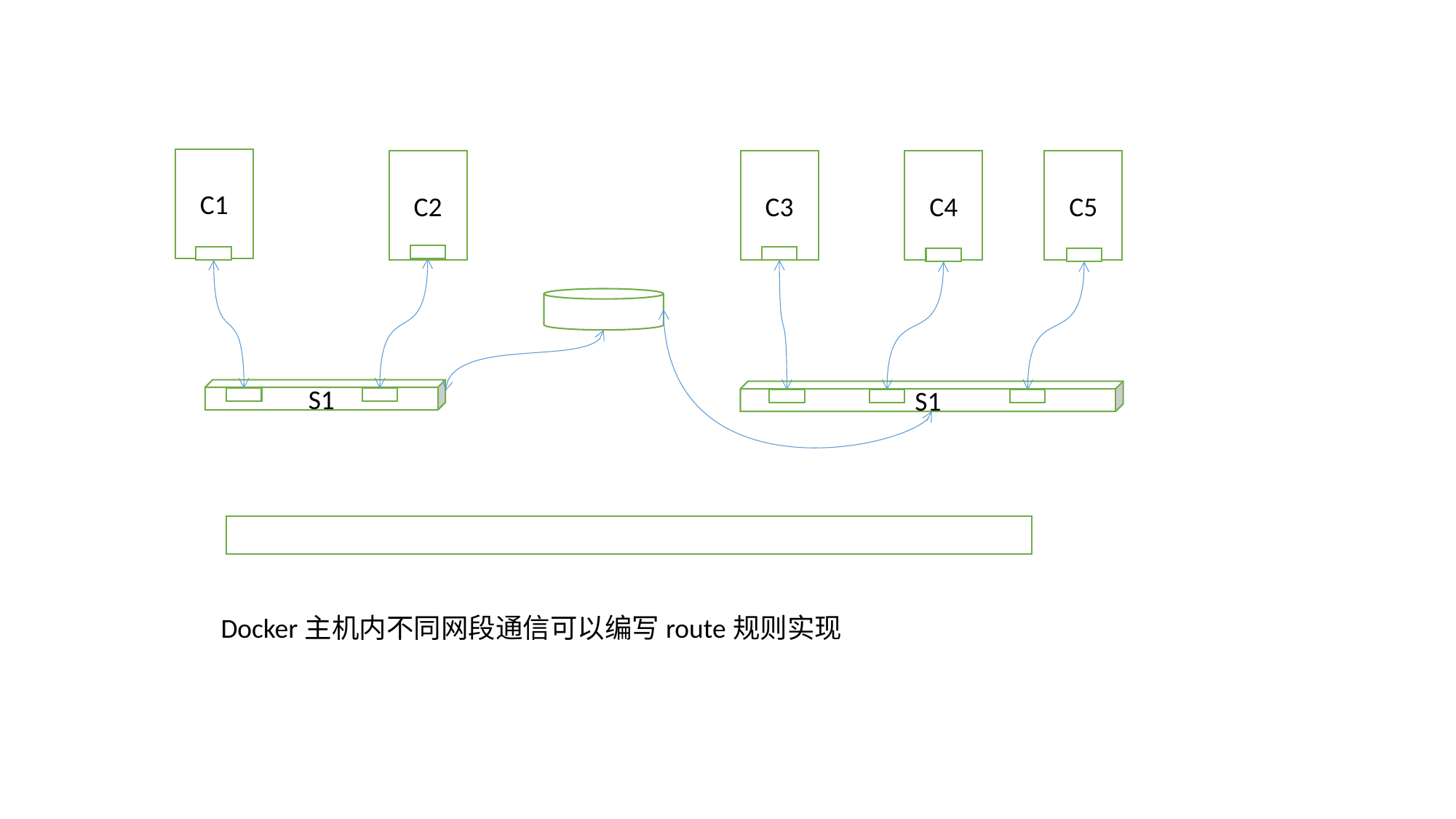

C1
C2
C3
C4
C5

S1
S1

Docker主机内不同网段通信可以编写route规则实现